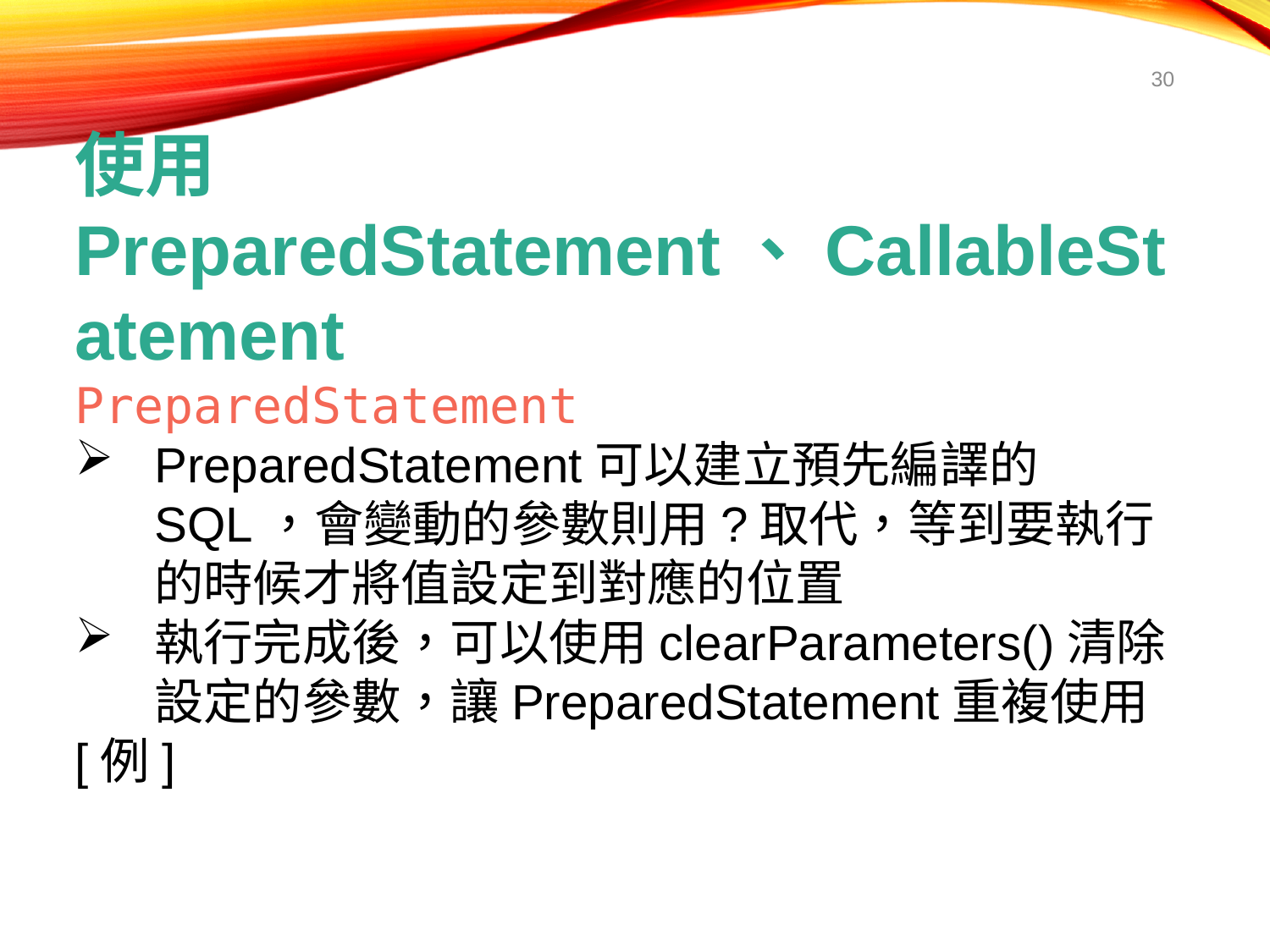

30
使用PreparedStatement、CallableStatement
PreparedStatement
PreparedStatement可以建立預先編譯的SQL，會變動的參數則用?取代，等到要執行的時候才將值設定到對應的位置
執行完成後，可以使用clearParameters()清除設定的參數，讓PreparedStatement重複使用
[例]